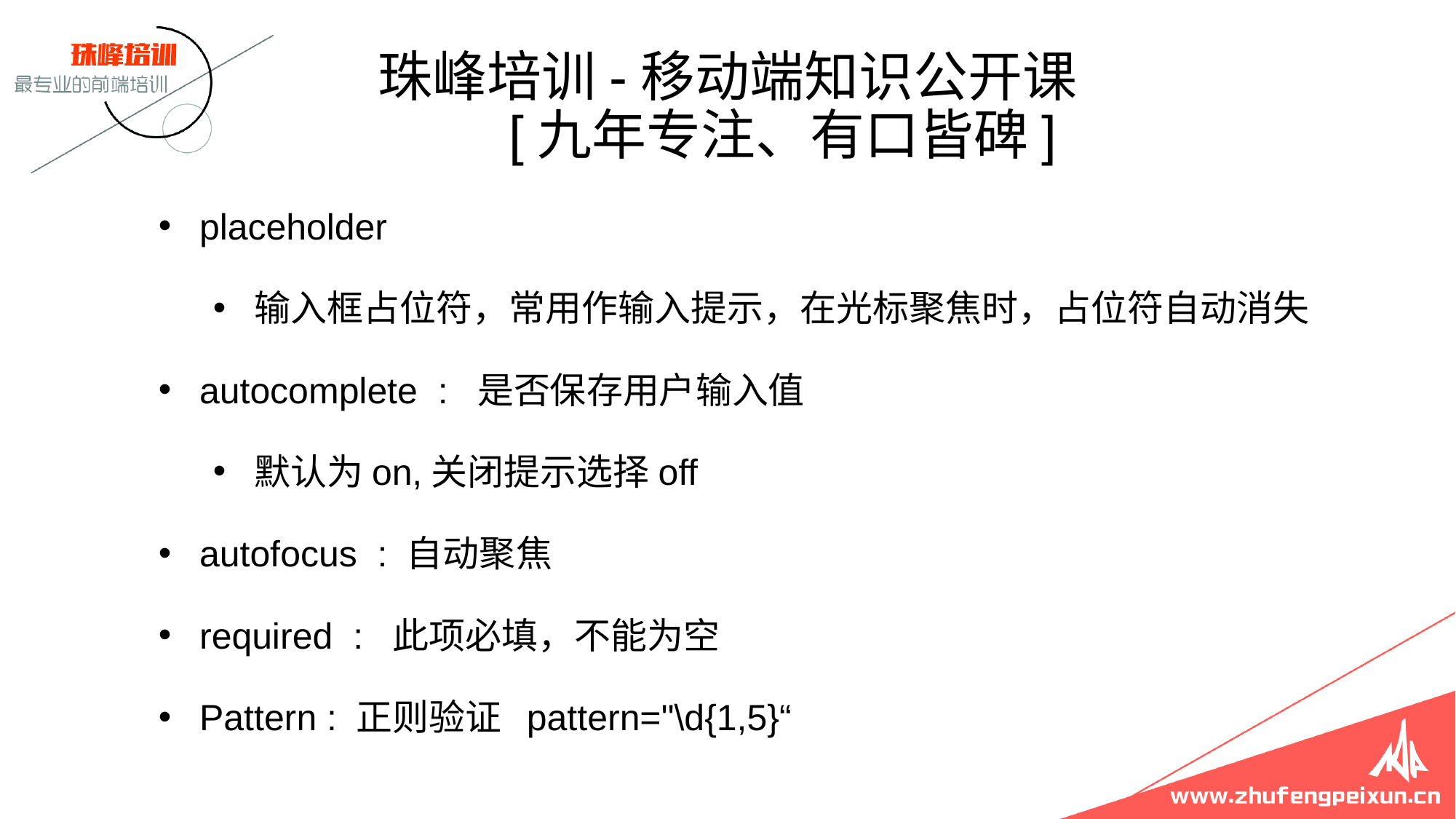

# 珠峰培训-移动端知识公开课 [九年专注、有口皆碑]
placeholder
输入框占位符，常用作输入提示，在光标聚焦时，占位符自动消失
autocomplete  :  是否保存用户输入值
默认为on,关闭提示选择off
autofocus  : 自动聚焦
required  :  此项必填，不能为空
Pattern : 正则验证  pattern="\d{1,5}“